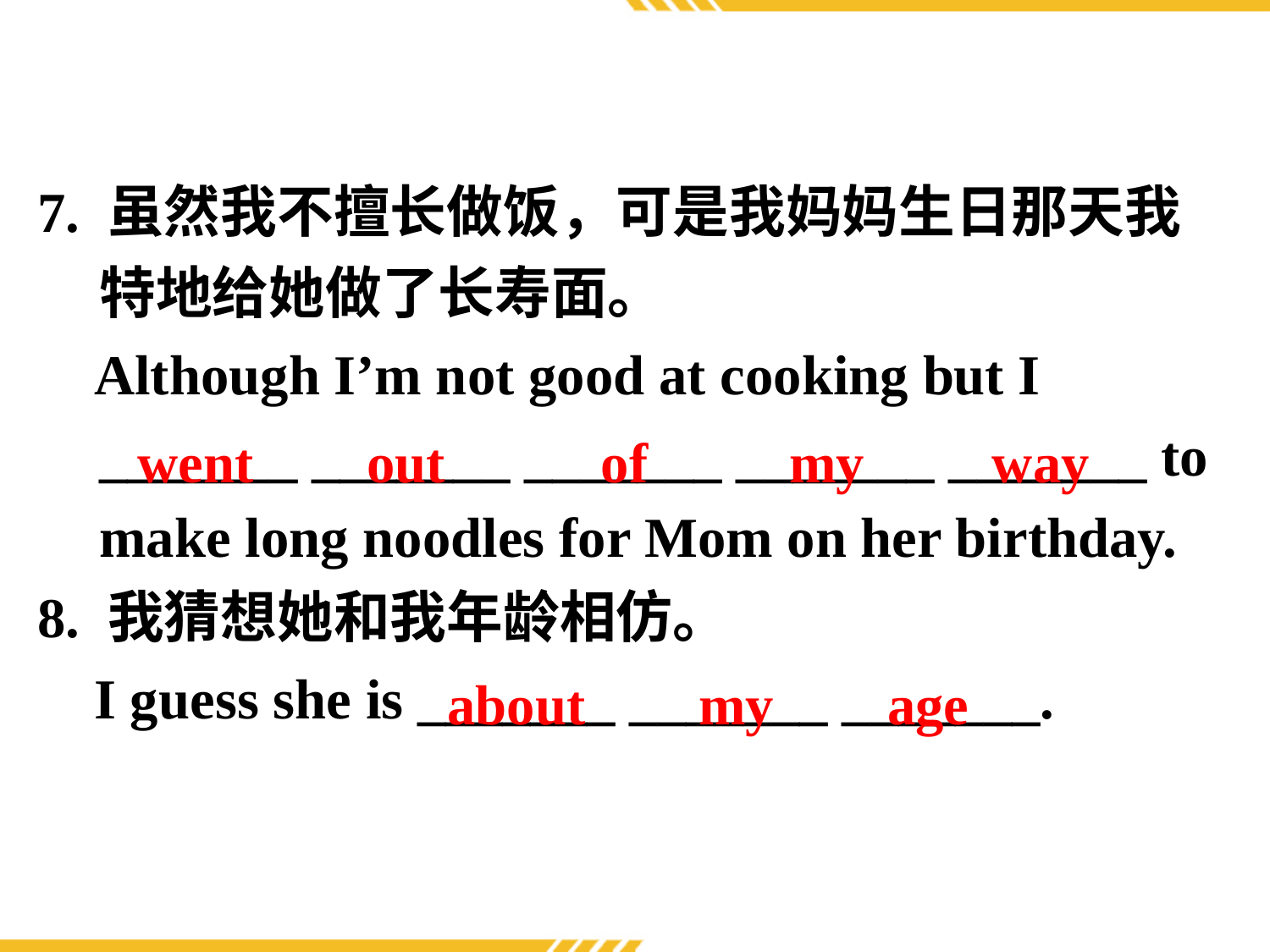

7. 虽然我不擅长做饭，可是我妈妈生日那天我特地给她做了长寿面。
    Although I’m not good at cooking but I _______ _______ _______ _______ _______ to make long noodles for Mom on her birthday.
8. 我猜想她和我年龄相仿。
    I guess she is _______ _______ _______.
went        out           of          my         way
about        my        age